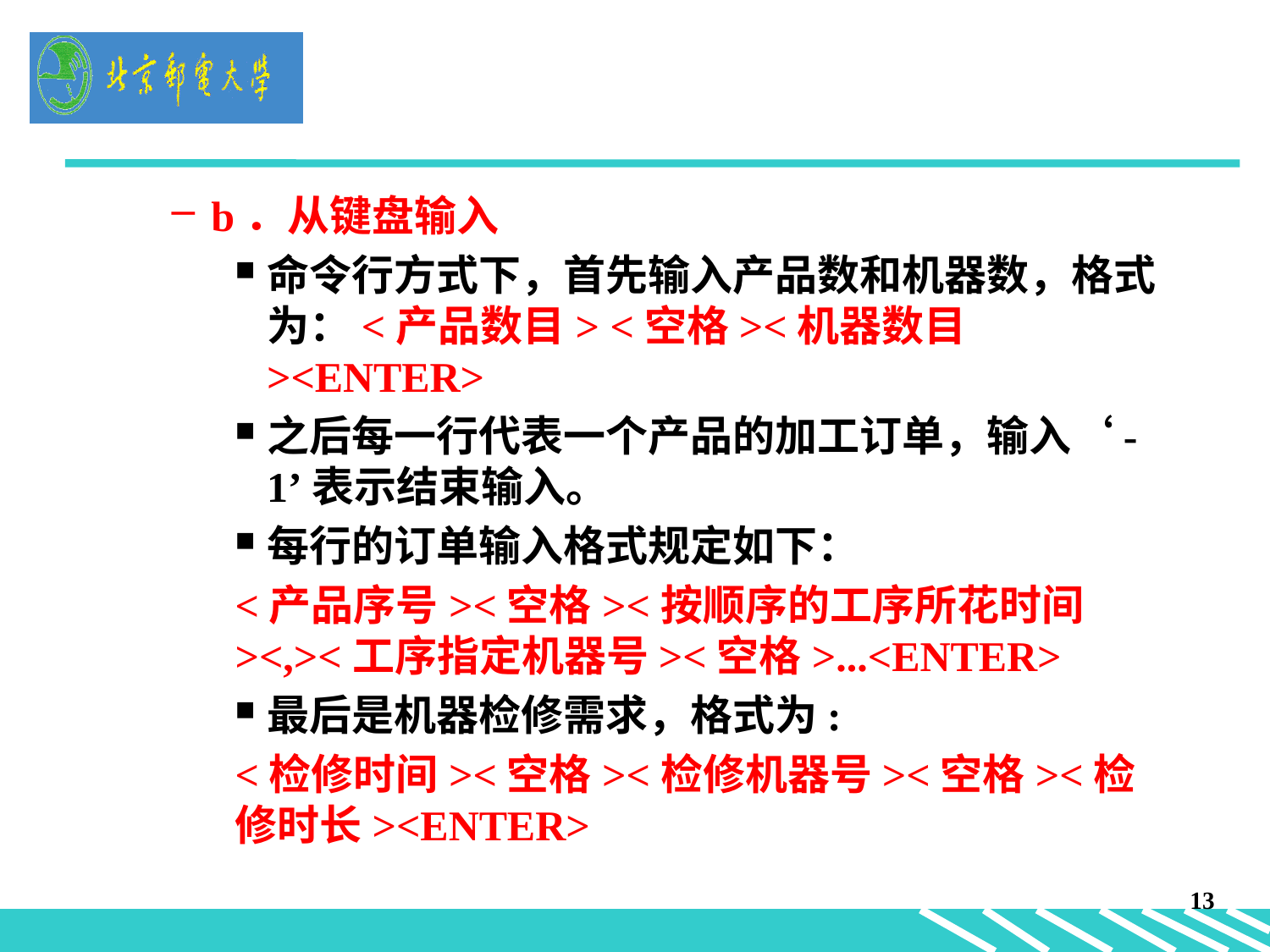

#
b．从键盘输入
命令行方式下，首先输入产品数和机器数，格式为：<产品数目> <空格><机器数目><ENTER>
之后每一行代表一个产品的加工订单，输入‘-1’表示结束输入。
每行的订单输入格式规定如下：
<产品序号><空格><按顺序的工序所花时间><,><工序指定机器号><空格>...<ENTER>
最后是机器检修需求，格式为:
<检修时间><空格><检修机器号><空格><检修时长><ENTER>

13